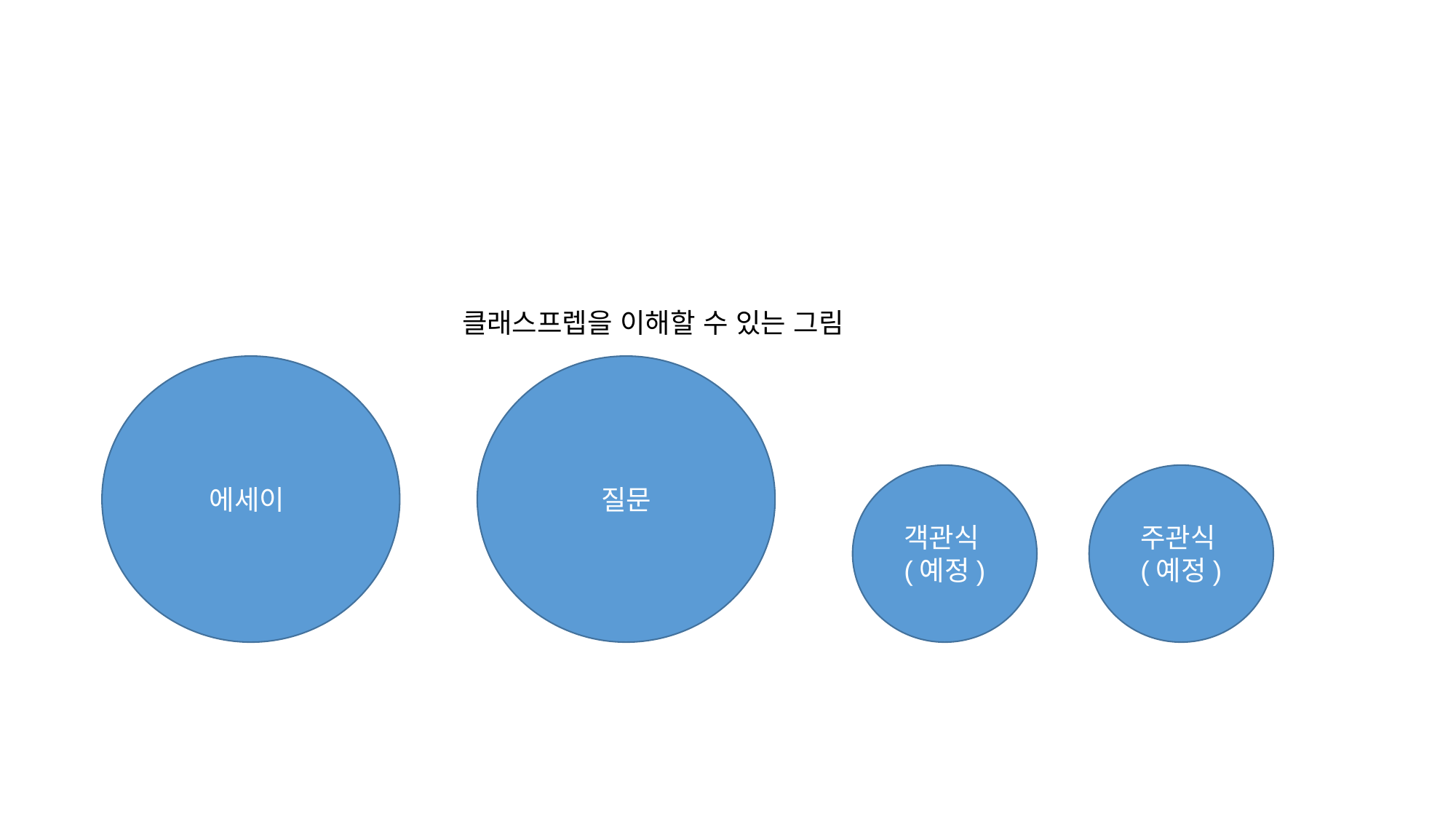

#

클래스프렙을 이해할 수 있는 그림
에세이
질문
객관식(예정)
주관식(예정)